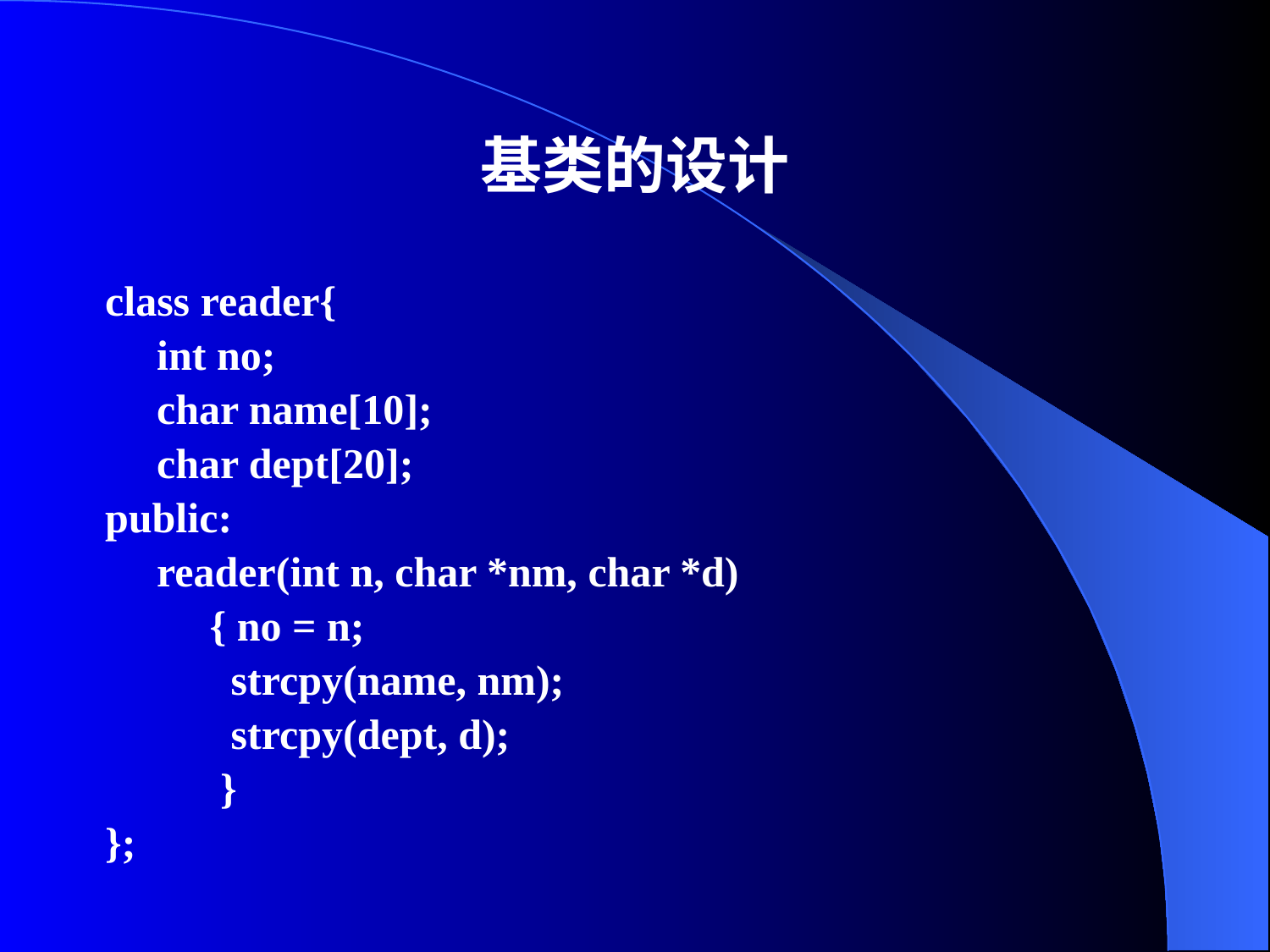

# 基类的设计
class reader{
	int no;
	char name[10];
	char dept[20];
public:
	reader(int n, char *nm, char *d)
	     { no = n;
	       strcpy(name, nm);
	       strcpy(dept, d);
	      }
};